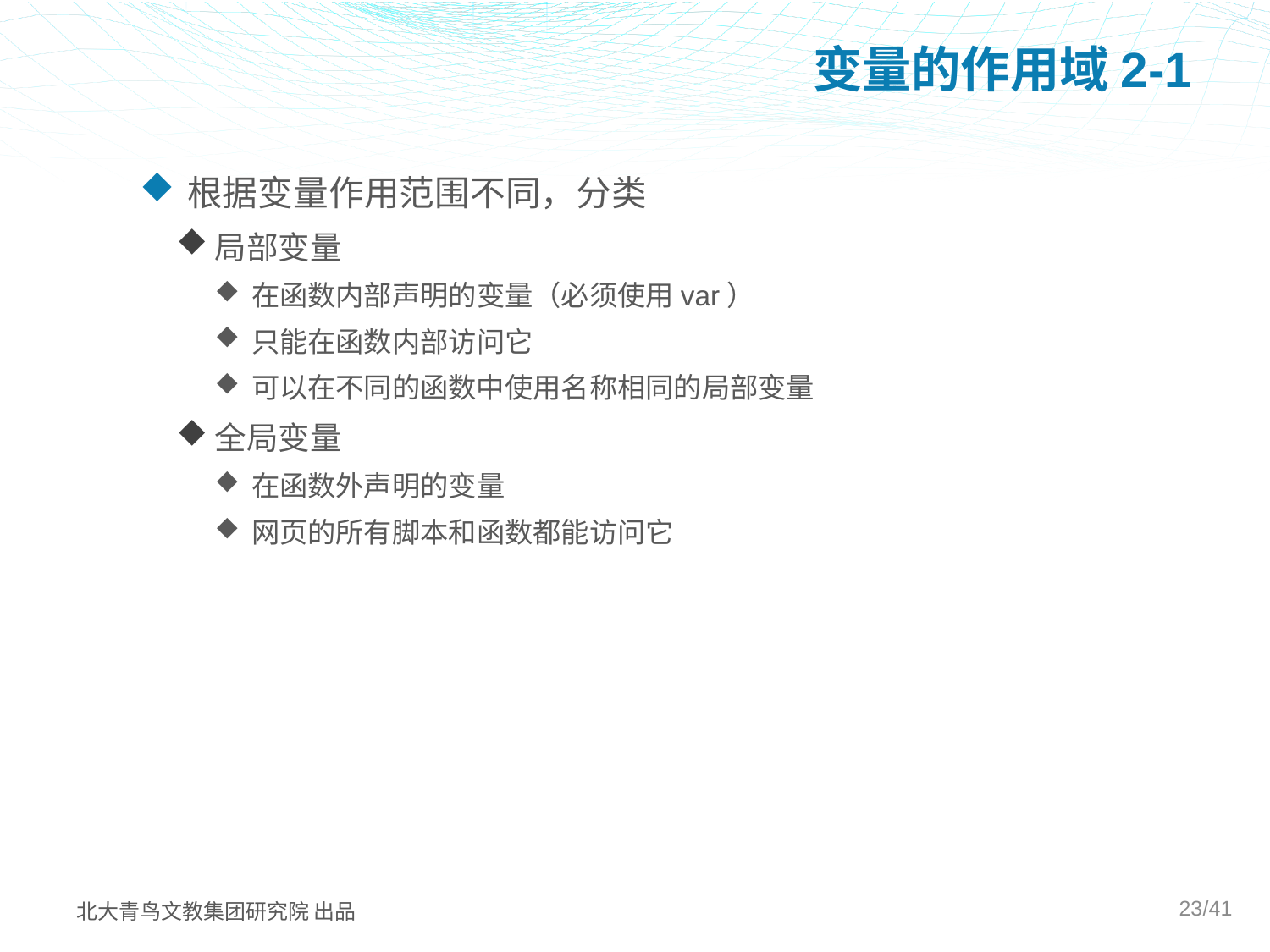

# 变量的作用域2-1
根据变量作用范围不同，分类
局部变量
在函数内部声明的变量（必须使用var）
只能在函数内部访问它
可以在不同的函数中使用名称相同的局部变量
全局变量
在函数外声明的变量
网页的所有脚本和函数都能访问它

23/41